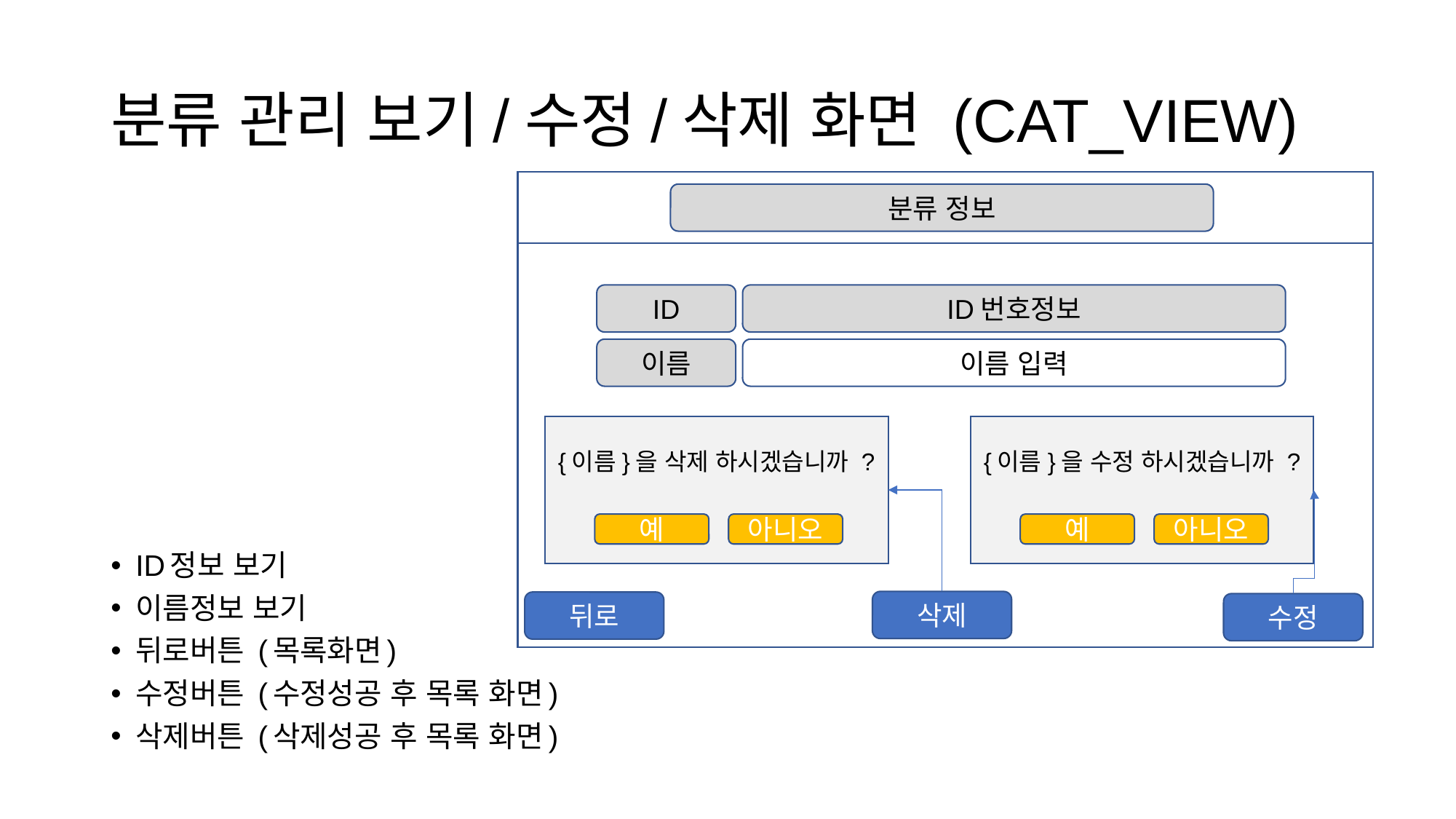

# 분류 관리 보기/수정/삭제 화면 (CAT_VIEW)

분류 정보
ID
ID번호정보
이름
이름 입력
{이름}을 삭제 하시겠습니까 ?

예
아니오
{이름}을 수정 하시겠습니까 ?

예
아니오
삭제
뒤로
수정

ID정보 보기
이름정보 보기
뒤로버튼 (목록화면)
수정버튼 (수정성공 후 목록 화면)
삭제버튼 (삭제성공 후 목록 화면)